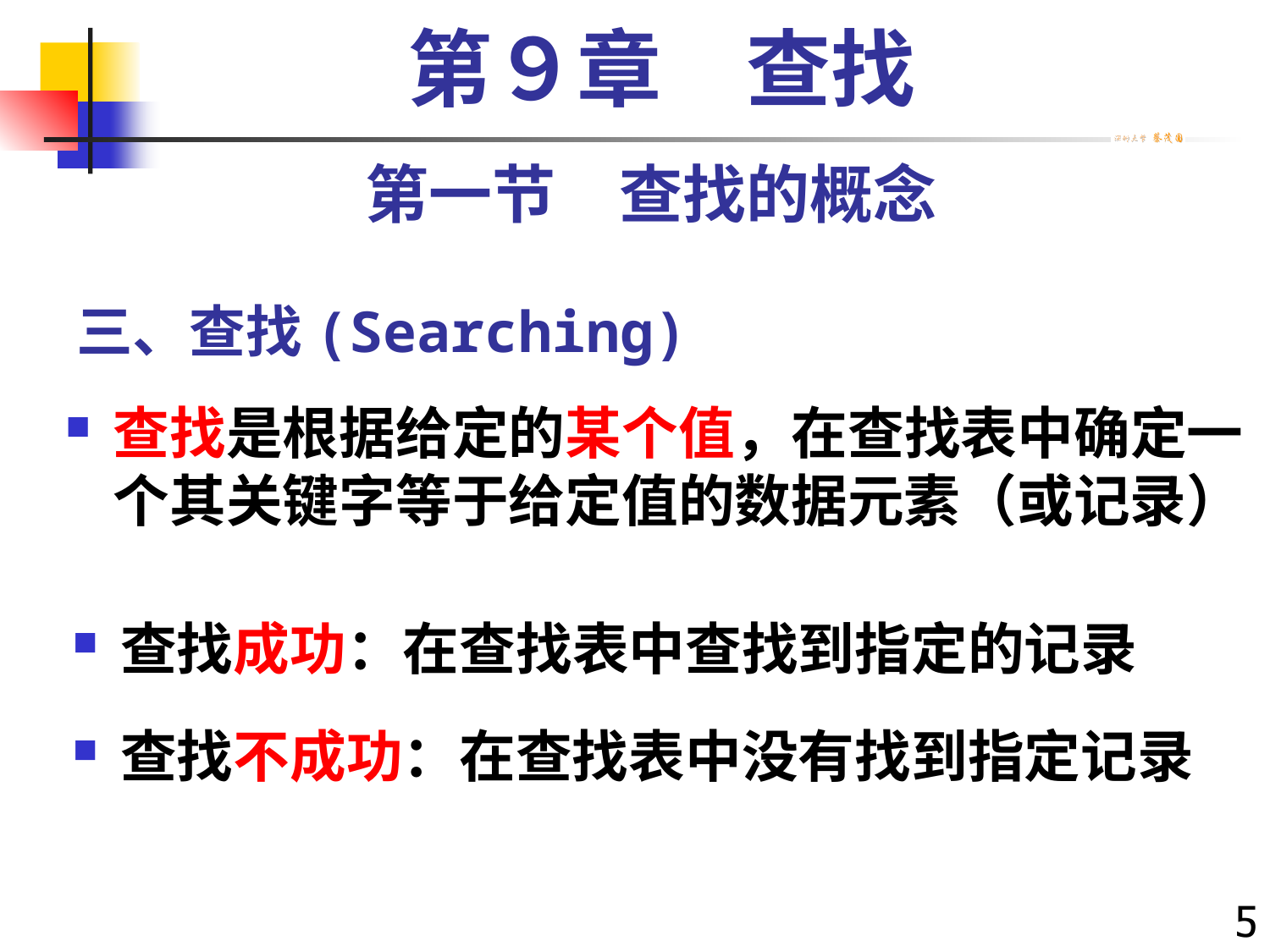

第９章　查找
第一节　查找的概念
# 三、查找(Searching)
查找是根据给定的某个值，在查找表中确定一个其关键字等于给定值的数据元素（或记录）
查找成功：在查找表中查找到指定的记录
查找不成功：在查找表中没有找到指定记录
5